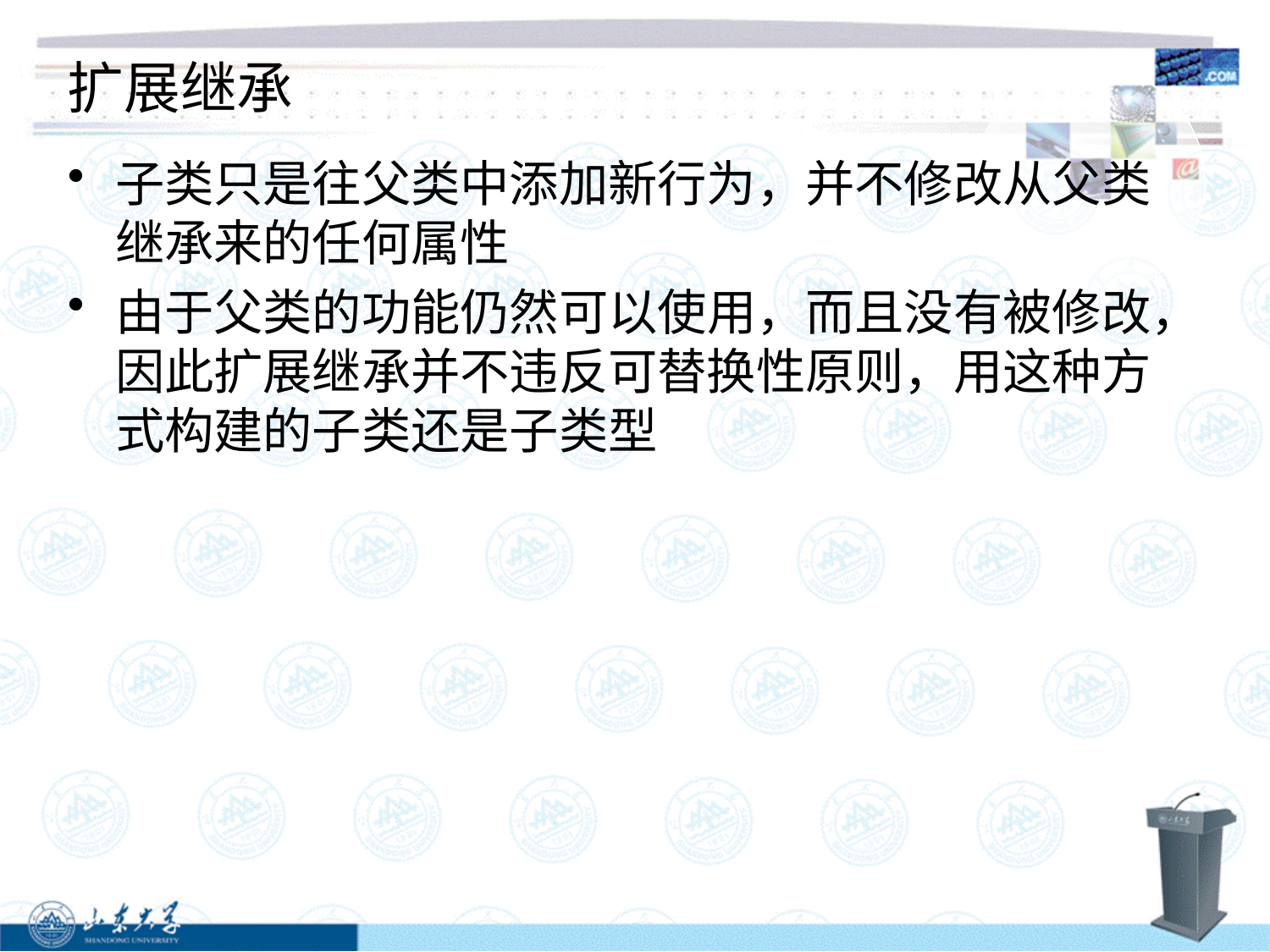

# 扩展继承
子类只是往父类中添加新行为，并不修改从父类继承来的任何属性
由于父类的功能仍然可以使用，而且没有被修改，因此扩展继承并不违反可替换性原则，用这种方式构建的子类还是子类型